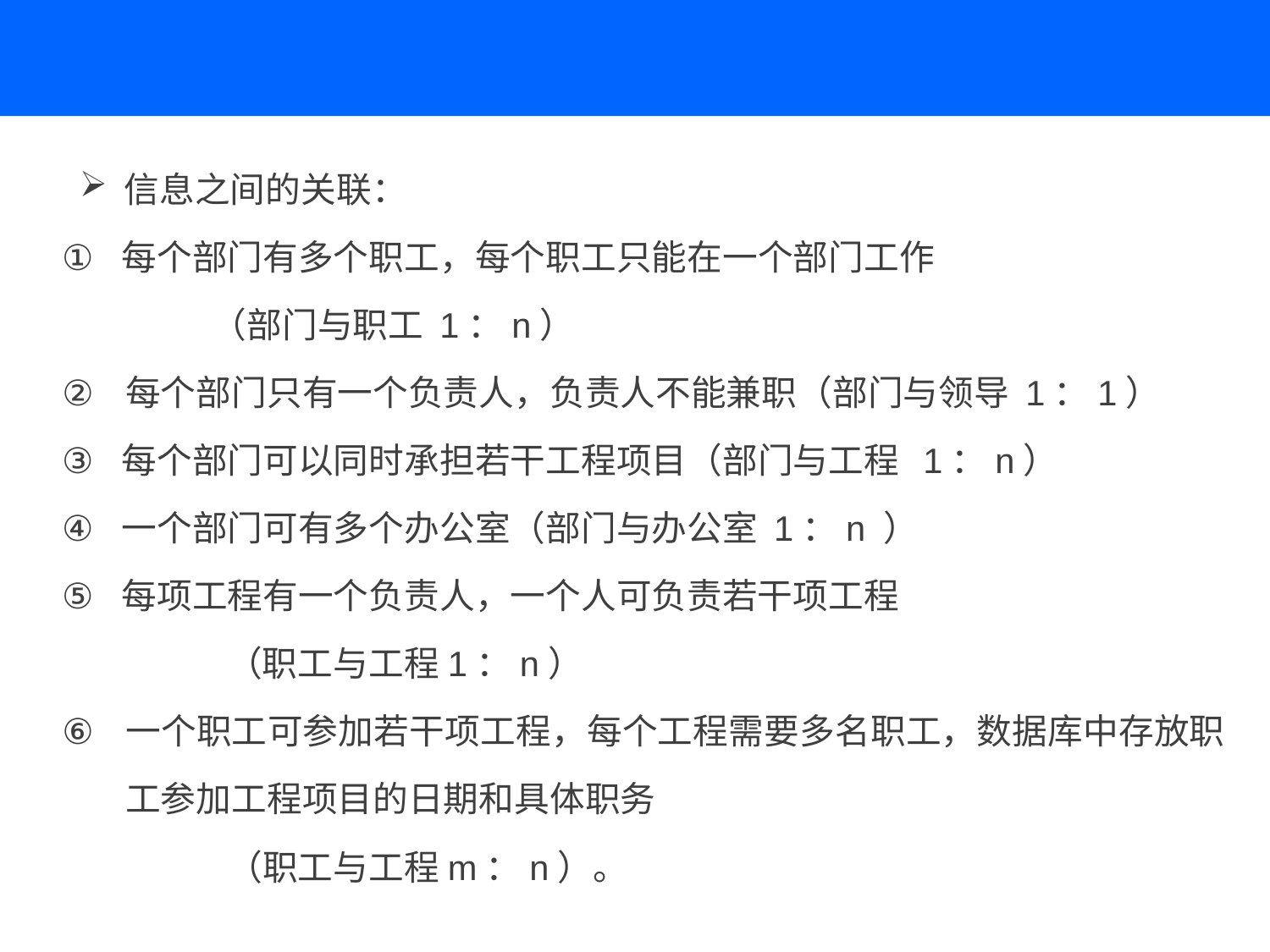

信息之间的关联：
  每个部门有多个职工，每个职工只能在一个部门工作
                  （部门与职工 1：n）
每个部门只有一个负责人，负责人不能兼职（部门与领导 1：1）
  每个部门可以同时承担若干工程项目（部门与工程  1：n）
  一个部门可有多个办公室（部门与办公室 1：n ）
  每项工程有一个负责人，一个人可负责若干项工程
                    （职工与工程1：n）
一个职工可参加若干项工程，每个工程需要多名职工，数据库中存放职工参加工程项目的日期和具体职务
                （职工与工程m：n）。